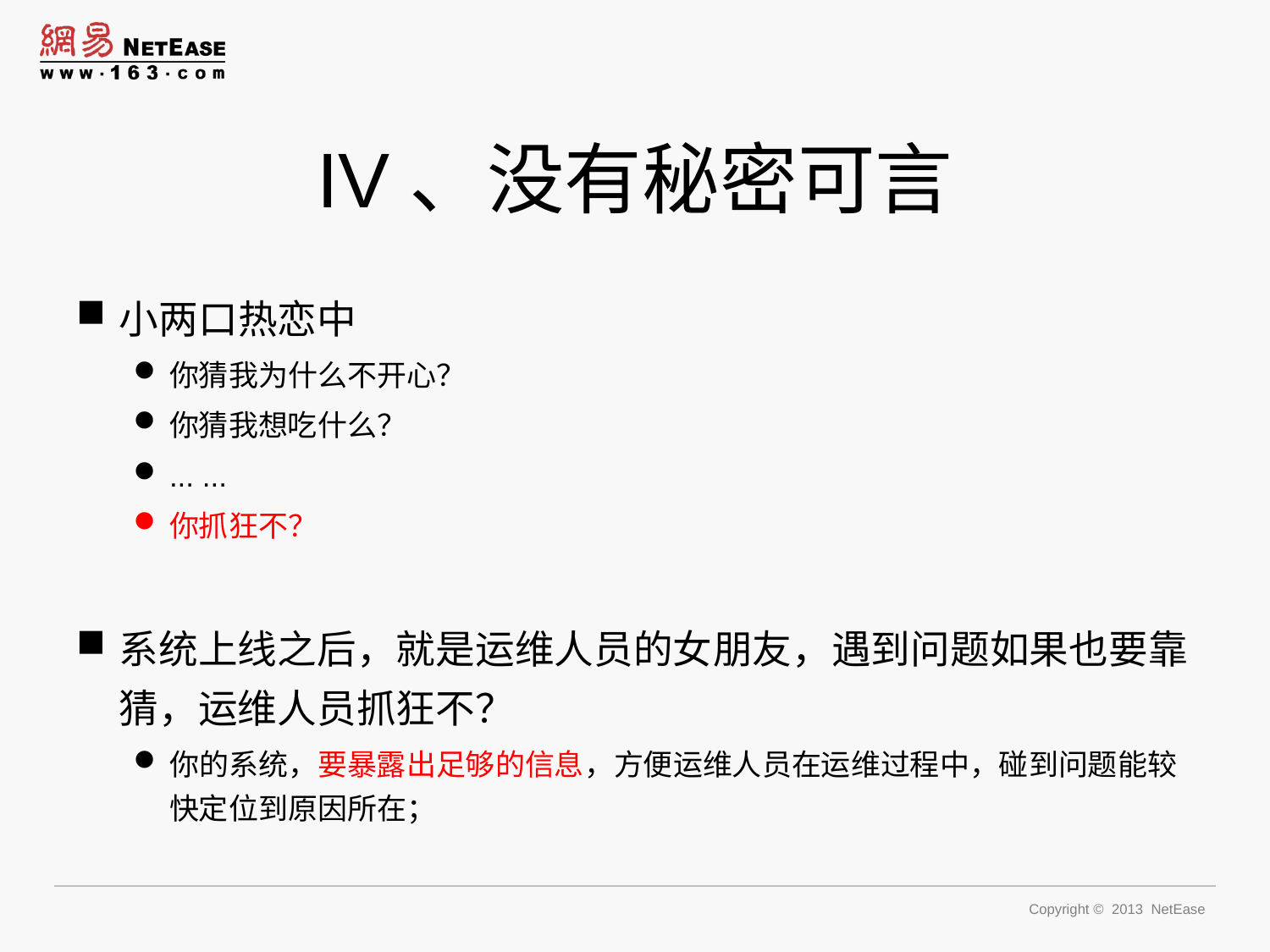

# IV、没有秘密可言
小两口热恋中
你猜我为什么不开心？
你猜我想吃什么？
... ...
你抓狂不？

系统上线之后，就是运维人员的女朋友，遇到问题如果也要靠猜，运维人员抓狂不？
你的系统，要暴露出足够的信息，方便运维人员在运维过程中，碰到问题能较快定位到原因所在；